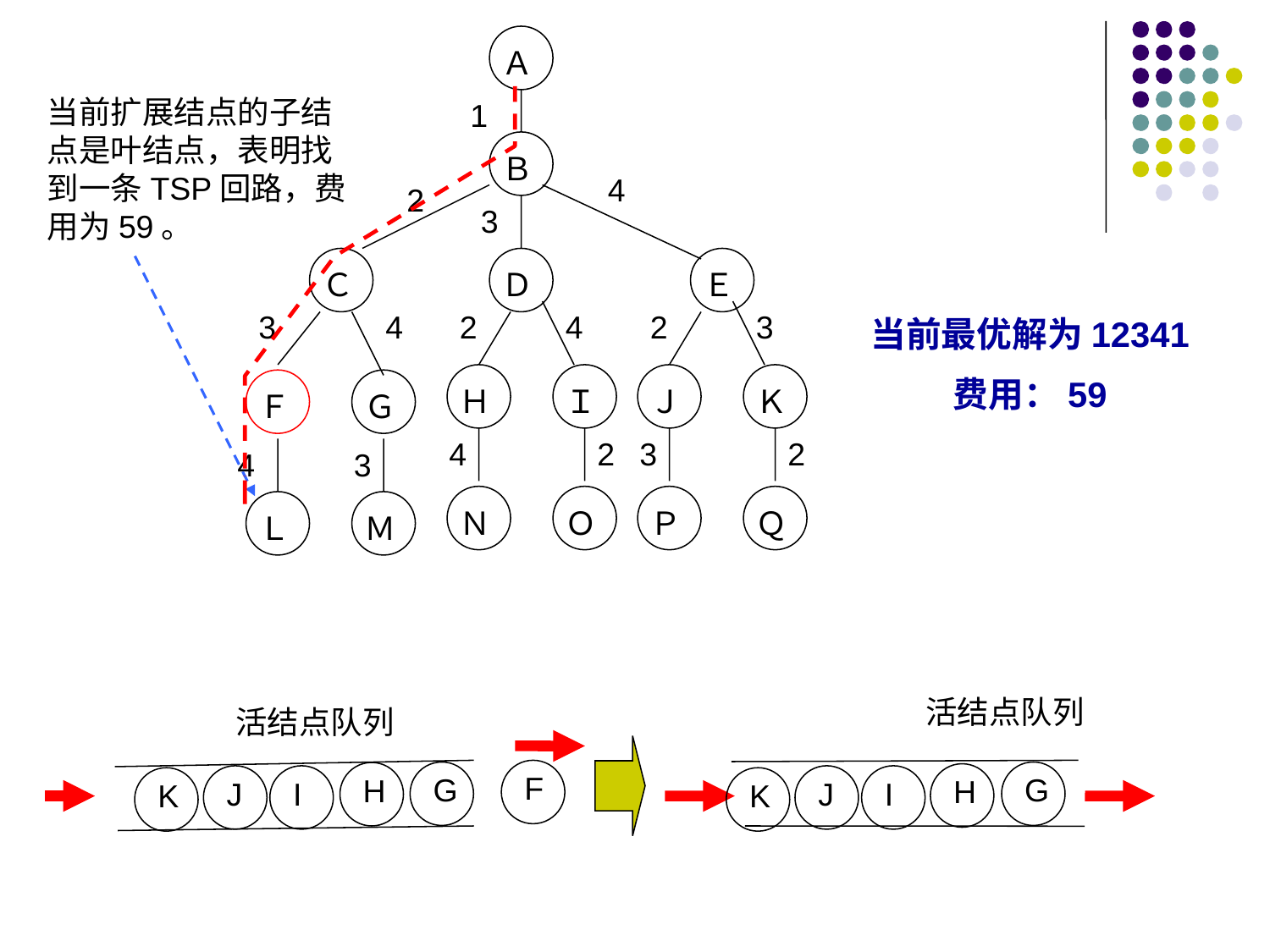

Ａ
当前扩展结点的子结点是叶结点，表明找到一条TSP回路，费用为59。

当前最优解为12341
费用：59
1

Ｂ
4
2

3

Ｃ
Ｄ
Ｅ
3
4
2

4
2

3

Ｈ

Ｉ

Ｊ

Ｋ

Ｇ
Ｆ
4

2
3

2
4

3

Ｎ

Ｏ

Ｐ

Ｑ

Ｌ

Ｍ
活结点队列

G

H

J

I

K

活结点队列

F

G

H

J

I

K